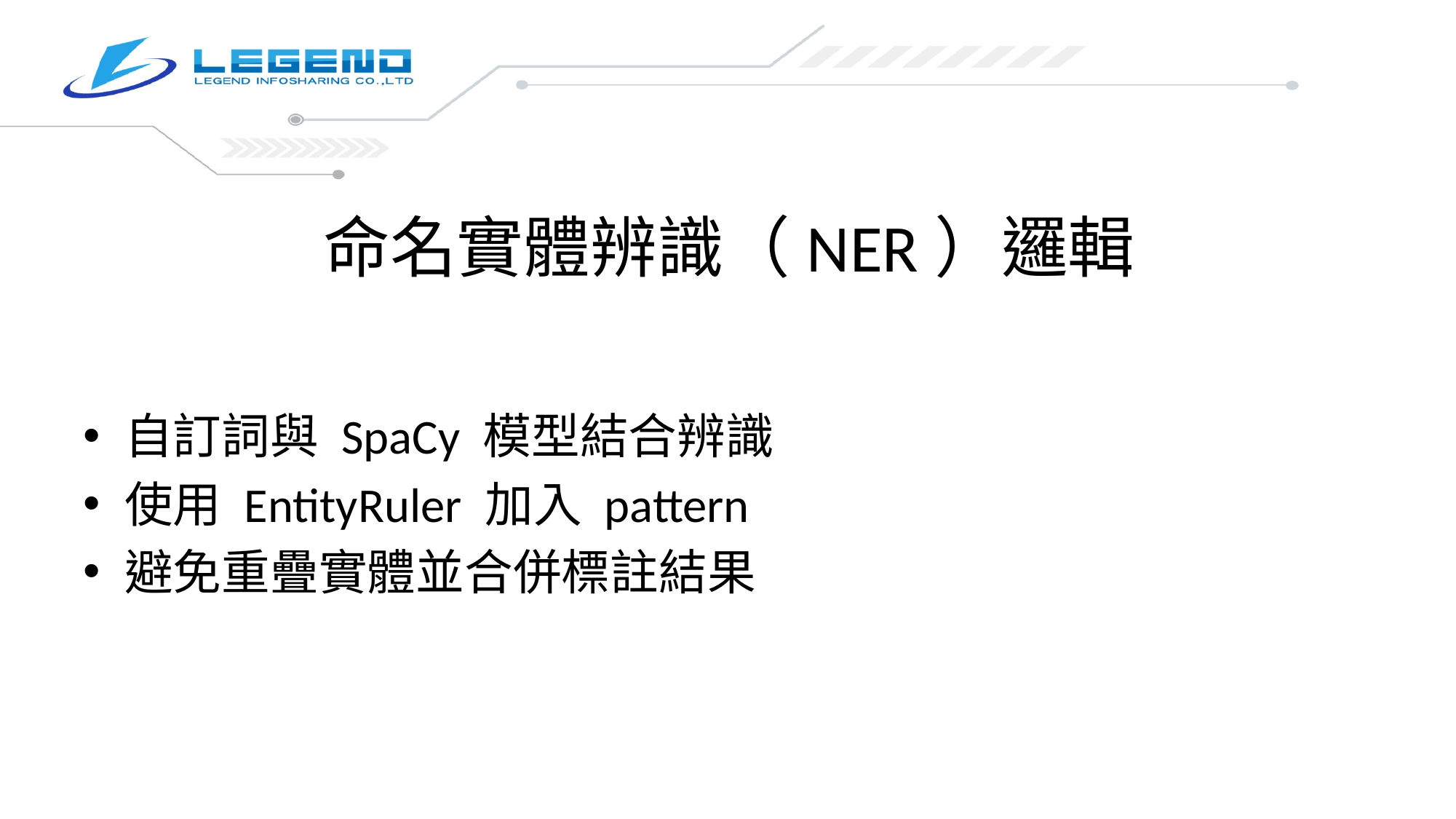

# 命名實體辨識（NER）邏輯

自訂詞與 SpaCy 模型結合辨識
使用 EntityRuler 加入 pattern
避免重疊實體並合併標註結果